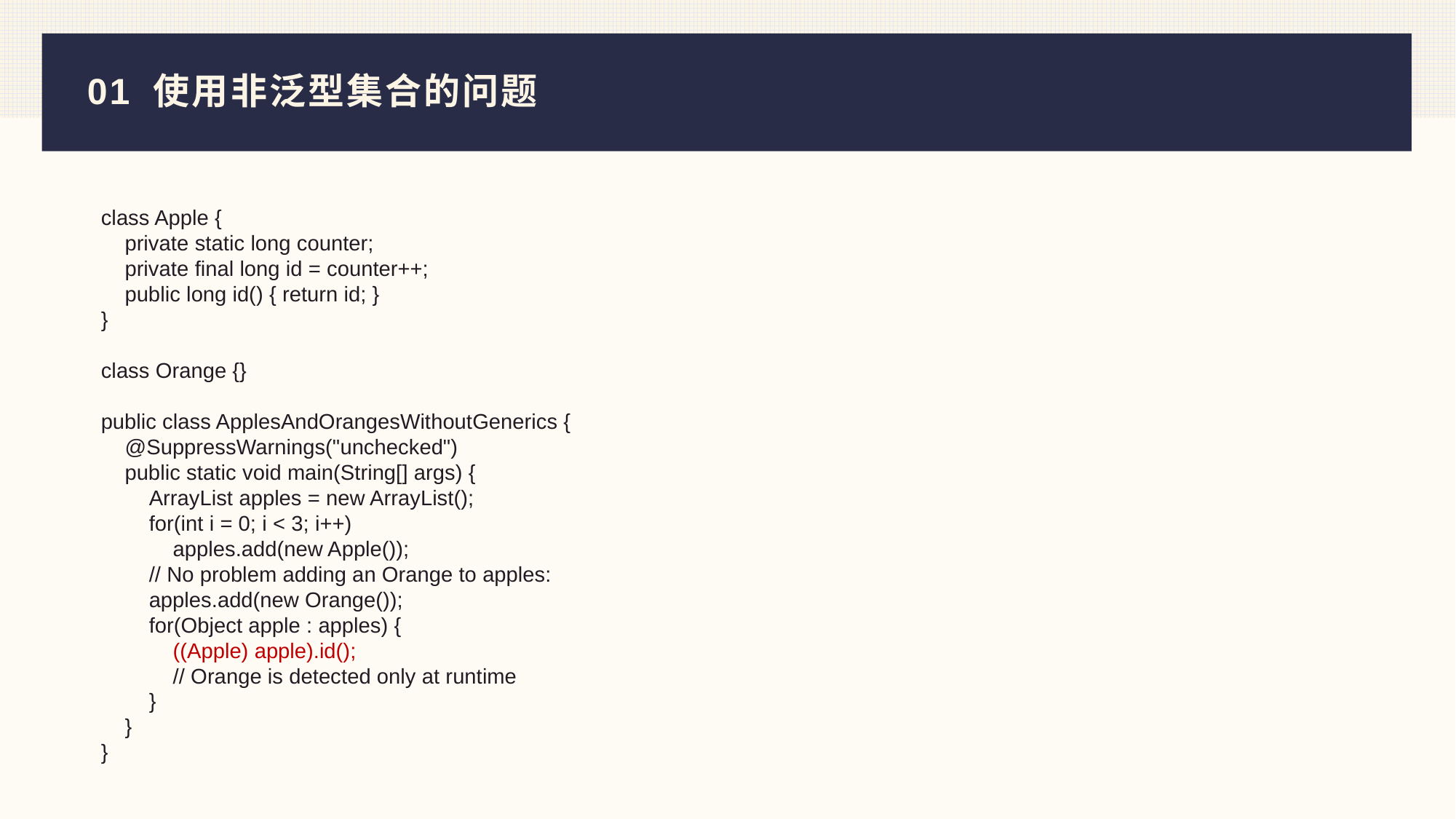

# 01 使用非泛型集合的问题
class Apple {
    private static long counter;
    private final long id = counter++;
    public long id() { return id; }
}

class Orange {}

public class ApplesAndOrangesWithoutGenerics {
    @SuppressWarnings("unchecked")
    public static void main(String[] args) {
        ArrayList apples = new ArrayList();
        for(int i = 0; i < 3; i++)
            apples.add(new Apple());
        // No problem adding an Orange to apples:
        apples.add(new Orange());
        for(Object apple : apples) {
            ((Apple) apple).id();
            // Orange is detected only at runtime
        }
    }
}